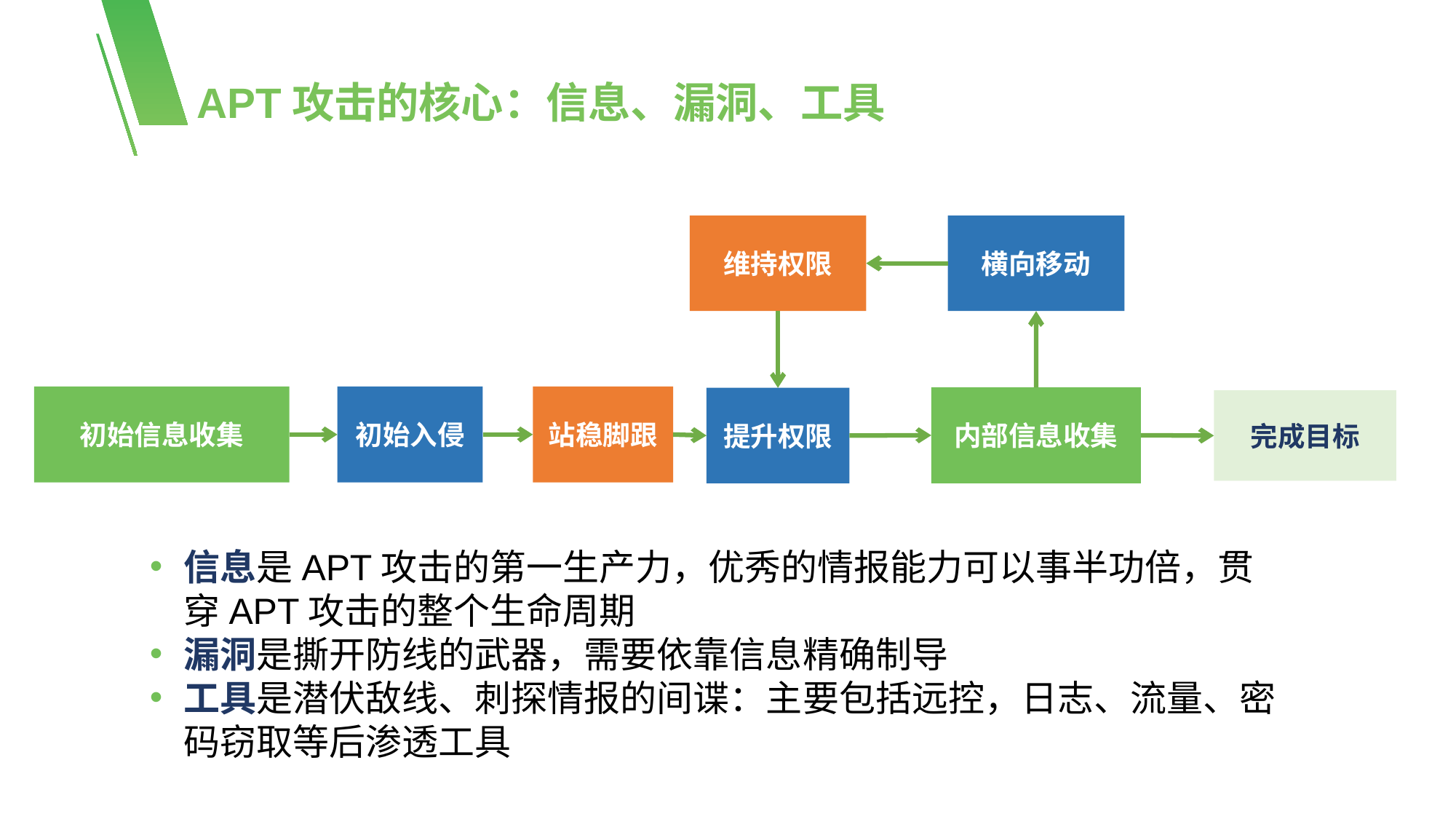

APT攻击的核心：信息、漏洞、工具
维持权限
横向移动
初始信息收集
初始入侵
站稳脚跟
内部信息收集
提升权限
完成目标
信息是APT攻击的第一生产力，优秀的情报能力可以事半功倍，贯穿APT攻击的整个生命周期
漏洞是撕开防线的武器，需要依靠信息精确制导
工具是潜伏敌线、刺探情报的间谍：主要包括远控，日志、流量、密码窃取等后渗透工具